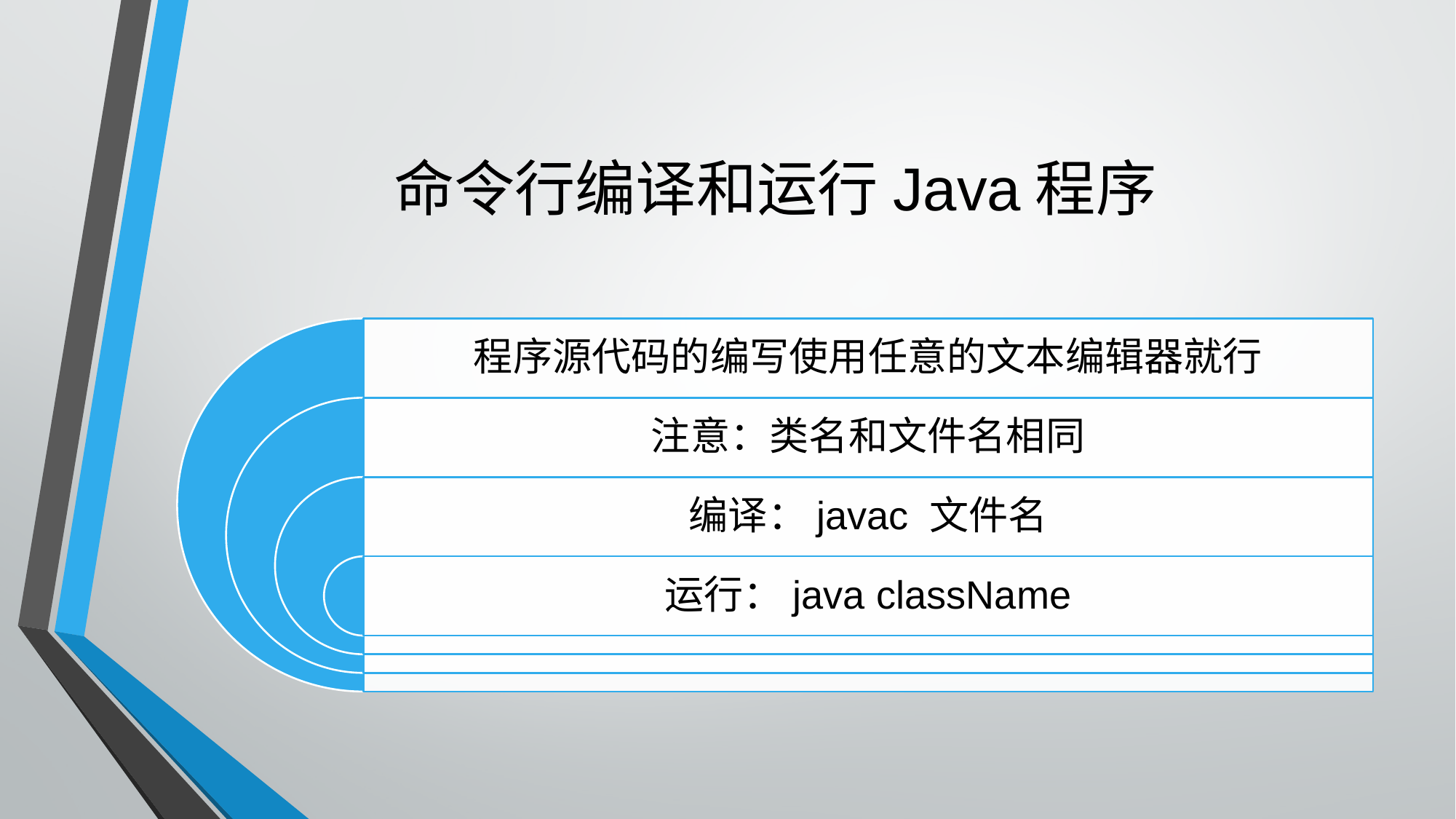

# 命令行编译和运行Java程序
程序源代码的编写使用任意的文本编辑器就行
注意：类名和文件名相同
编译：javac 文件名
运行：java className